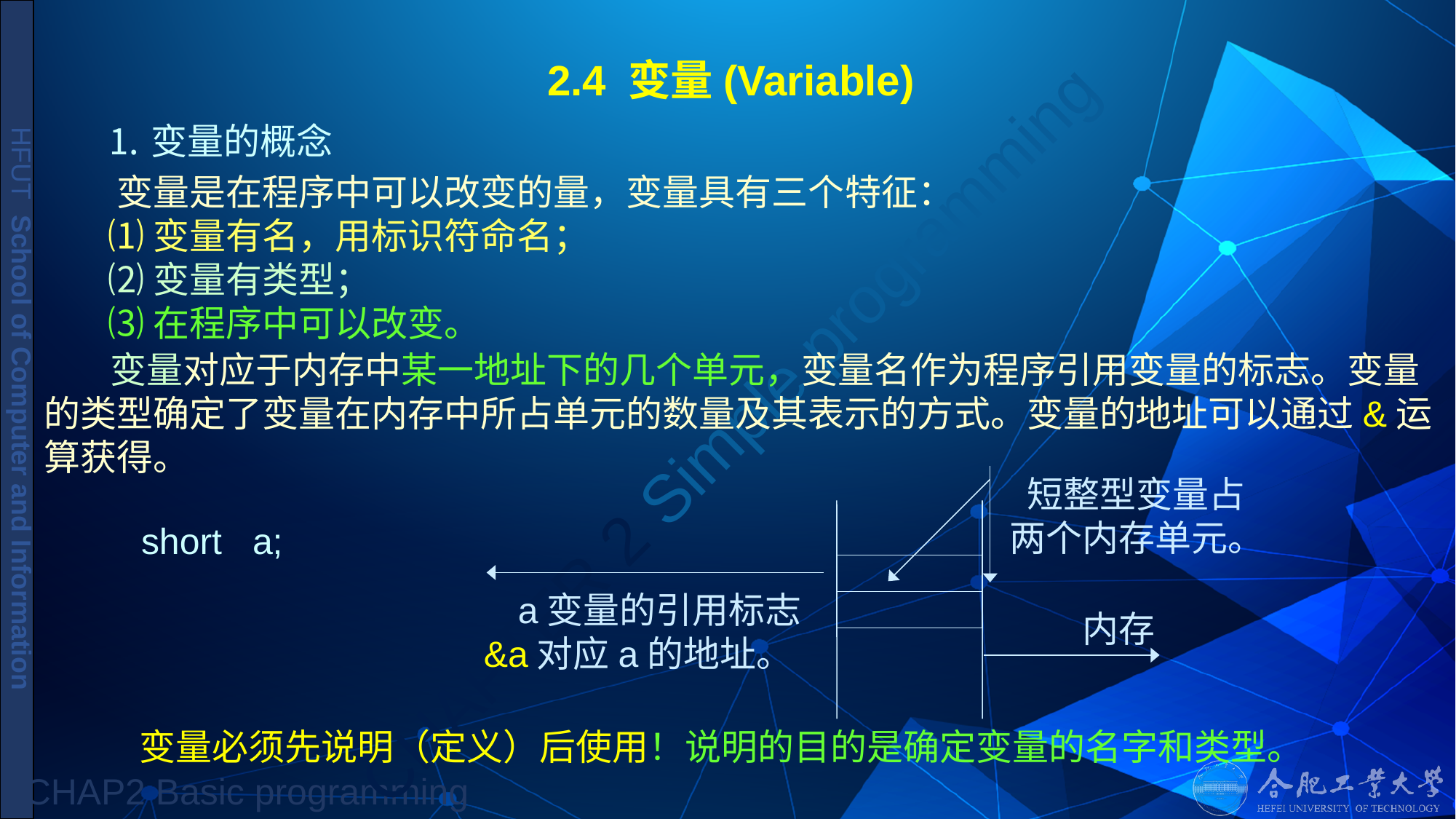

# 2.4 变量(Variable)
       ⒈变量的概念
       变量是在程序中可以改变的量，变量具有三个特征：
       ⑴变量有名，用标识符命名；
       ⑵变量有类型；
       ⑶在程序中可以改变。
       变量对应于内存中某一地址下的几个单元，变量名作为程序引用变量的标志。变量的类型确定了变量在内存中所占单元的数量及其表示的方式。变量的地址可以通过&运算获得。
 短整型变量占两个内存单元。

short   a;

 a变量的引用标志
&a对应a的地址。

内存
变量必须先说明（定义）后使用！说明的目的是确定变量的名字和类型。